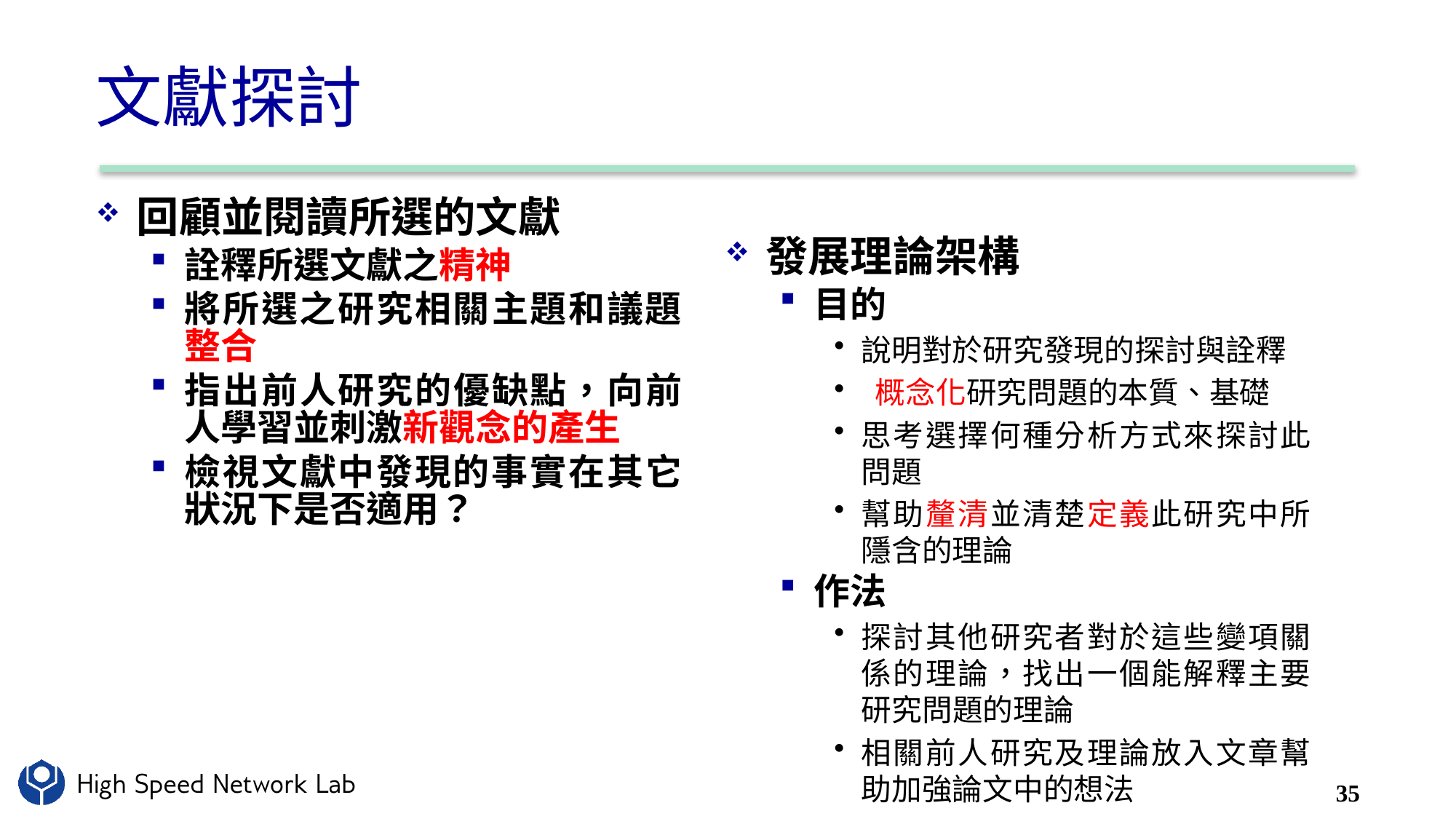

# 文獻探討
回顧並閱讀所選的文獻
詮釋所選文獻之精神
將所選之研究相關主題和議題整合
指出前人研究的優缺點，向前人學習並刺激新觀念的產生
檢視文獻中發現的事實在其它狀況下是否適用？

發展理論架構
目的
說明對於研究發現的探討與詮釋
 概念化研究問題的本質、基礎
思考選擇何種分析方式來探討此問題
幫助釐清並清楚定義此研究中所隱含的理論
作法
探討其他研究者對於這些變項關係的理論，找出一個能解釋主要研究問題的理論
相關前人研究及理論放入文章幫助加強論文中的想法

35